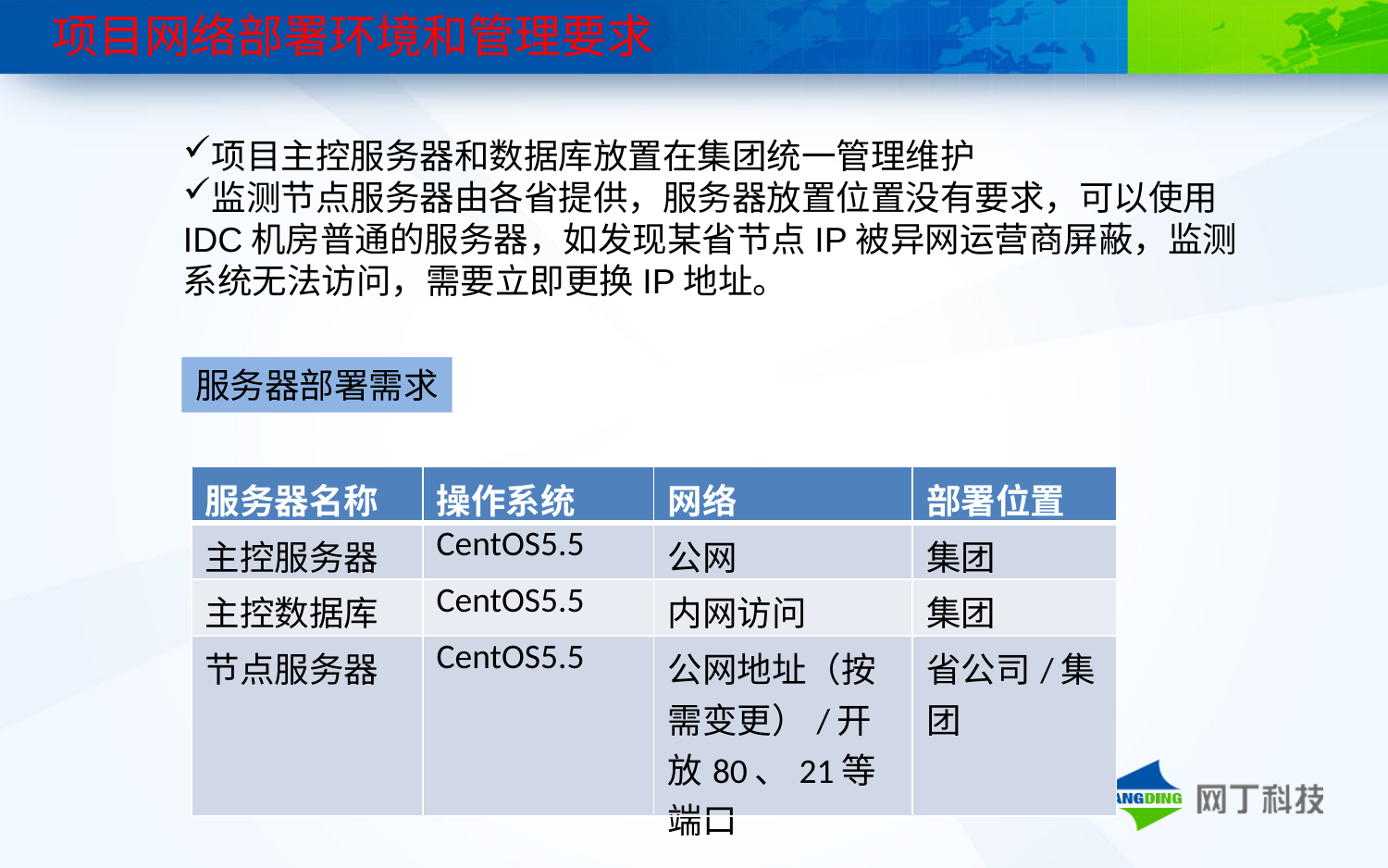

项目网络部署环境和管理要求
项目主控服务器和数据库放置在集团统一管理维护
监测节点服务器由各省提供，服务器放置位置没有要求，可以使用IDC机房普通的服务器，如发现某省节点IP被异网运营商屏蔽，监测系统无法访问，需要立即更换IP地址。
服务器部署需求
| 服务器名称 | 操作系统 | 网络 | 部署位置 |
| --- | --- | --- | --- |
| 主控服务器 | CentOS5.5 | 公网 | 集团 |
| 主控数据库 | CentOS5.5 | 内网访问 | 集团 |
| 节点服务器 | CentOS5.5 | 公网地址（按需变更）/开放80、21等端口 | 省公司/集团 |